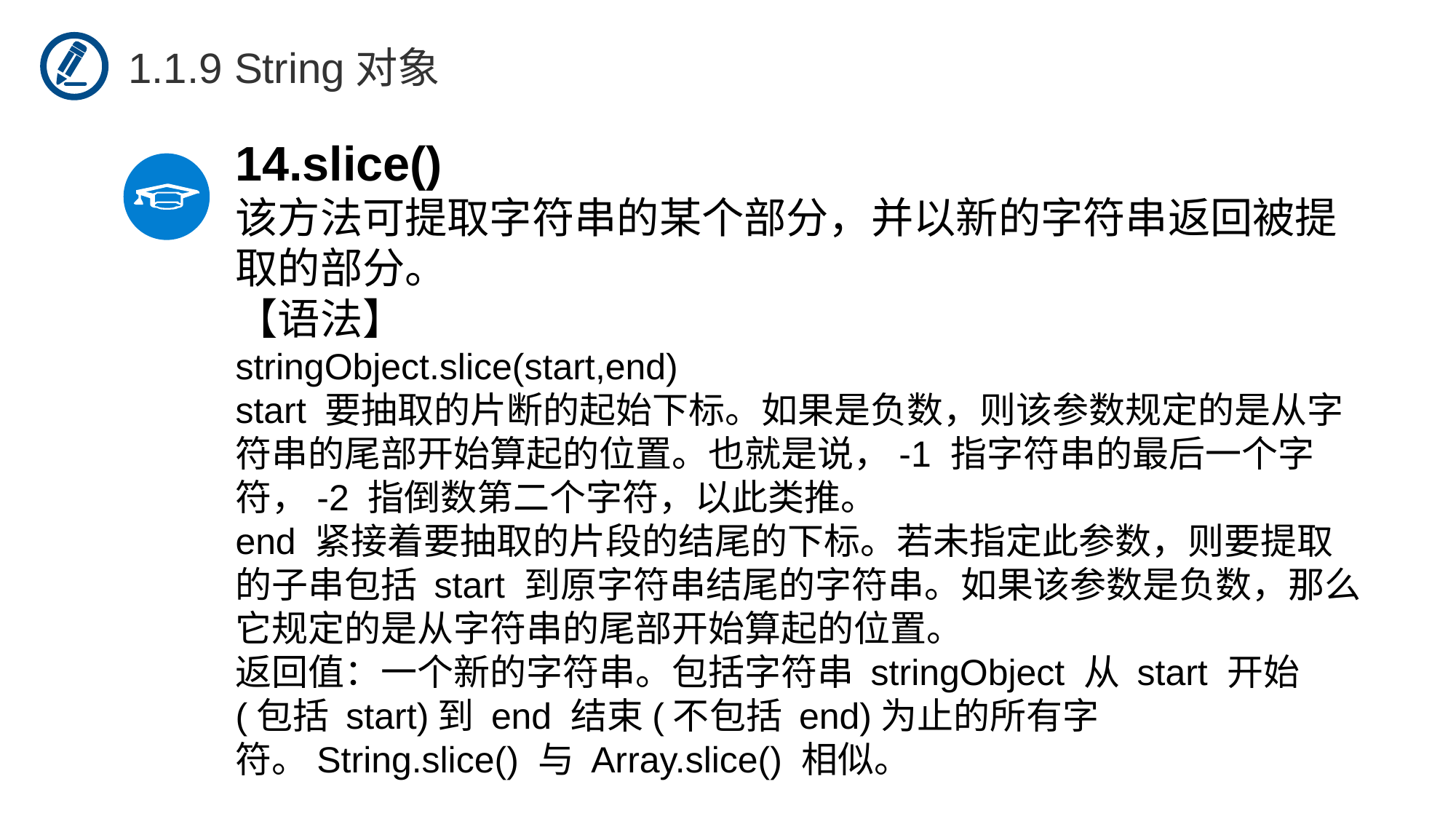

1.1.9 String对象
slice()
该方法可提取字符串的某个部分，并以新的字符串返回被提取的部分。
【语法】
stringObject.slice(start,end)
start 要抽取的片断的起始下标。如果是负数，则该参数规定的是从字符串的尾部开始算起的位置。也就是说，-1 指字符串的最后一个字符，-2 指倒数第二个字符，以此类推。
end 紧接着要抽取的片段的结尾的下标。若未指定此参数，则要提取的子串包括 start 到原字符串结尾的字符串。如果该参数是负数，那么它规定的是从字符串的尾部开始算起的位置。
返回值：一个新的字符串。包括字符串 stringObject 从 start 开始(包括 start)到 end 结束(不包括 end)为止的所有字符。String.slice() 与 Array.slice() 相似。